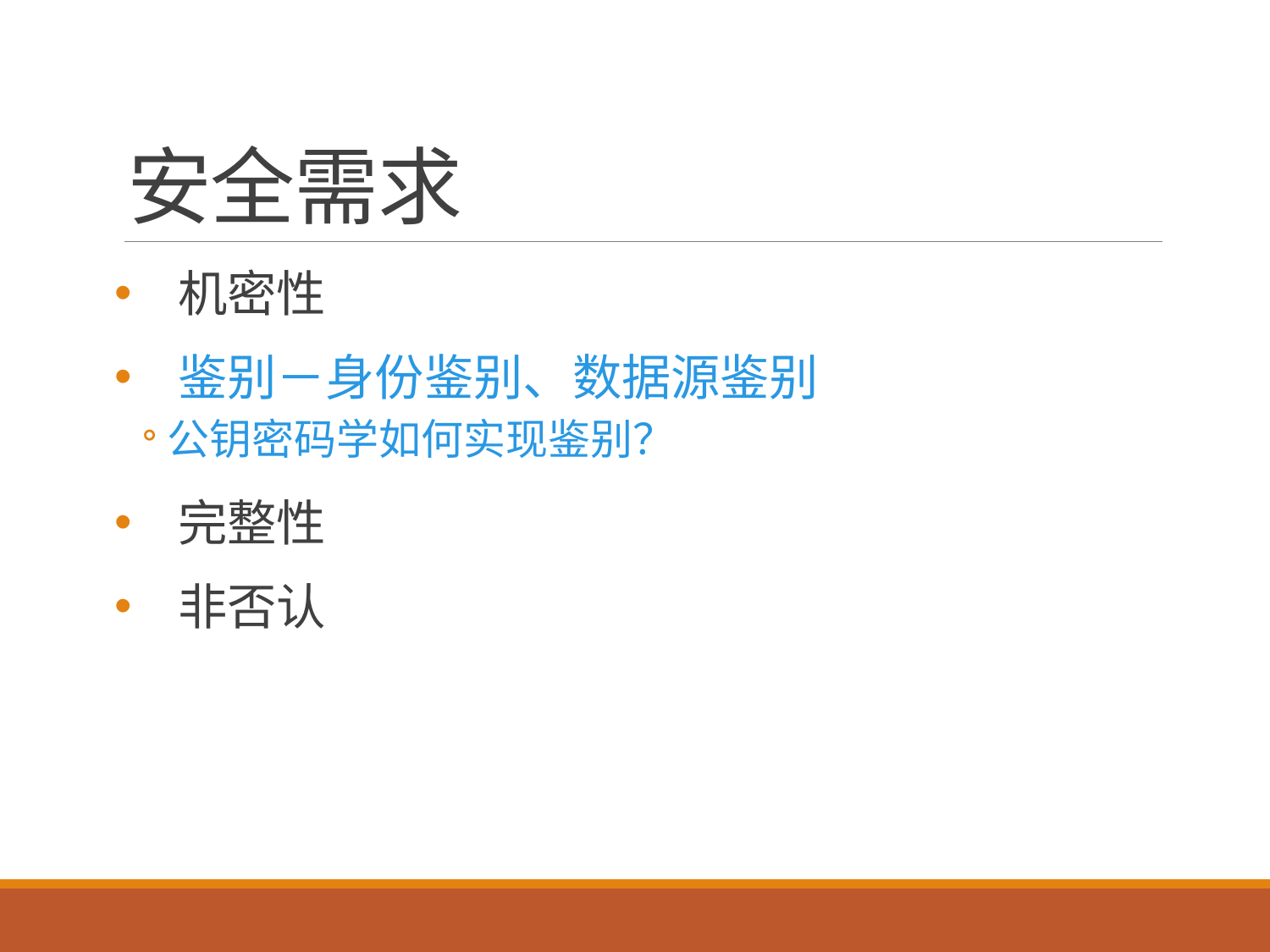

# 安全需求
机密性
鉴别－身份鉴别、数据源鉴别
公钥密码学如何实现鉴别？
完整性
非否认
12